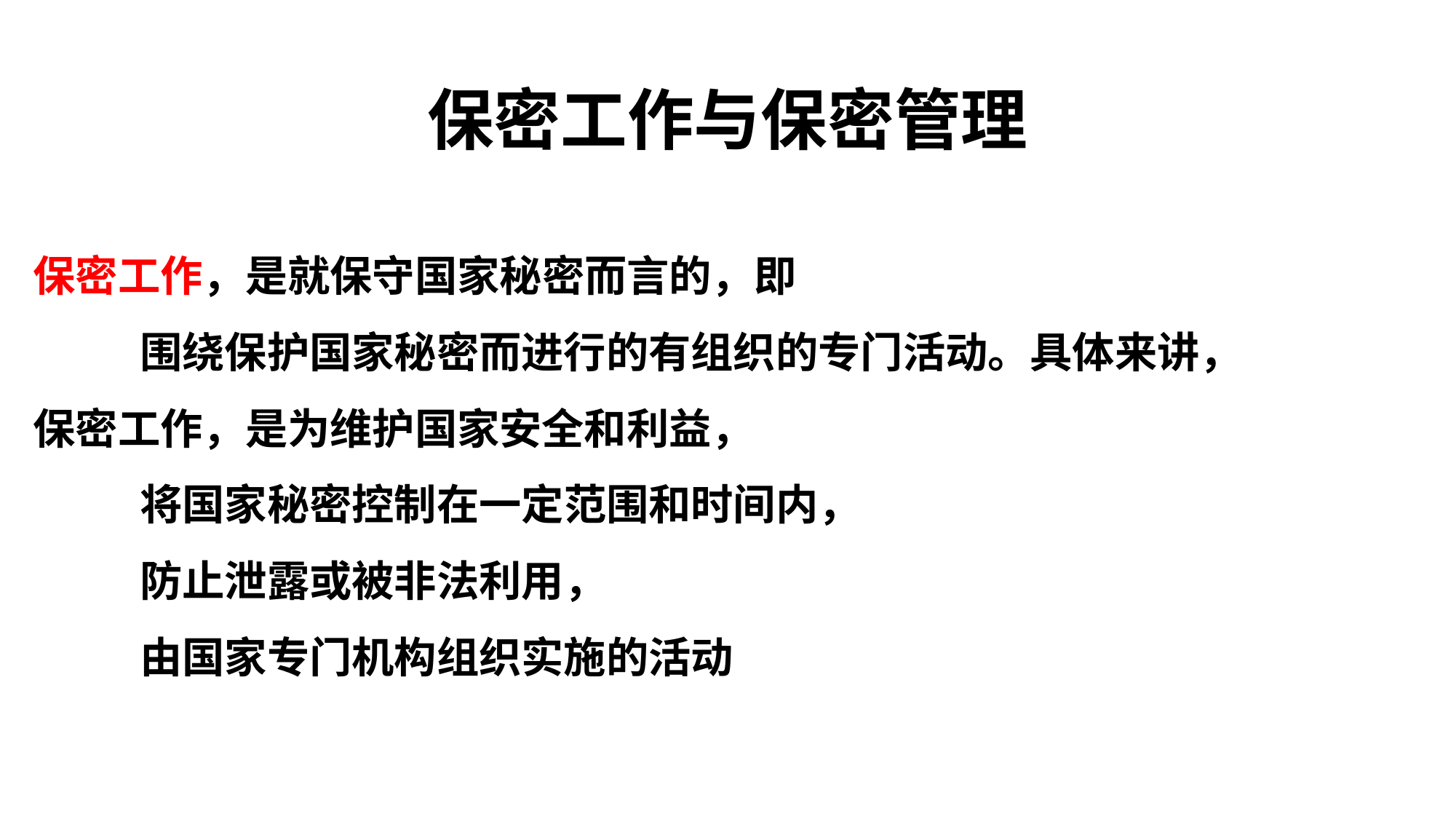

# 保密工作与保密管理
保密工作，是就保守国家秘密而言的，即
          围绕保护国家秘密而进行的有组织的专门活动。具体来讲，
保密工作，是为维护国家安全和利益，
          将国家秘密控制在一定范围和时间内，
          防止泄露或被非法利用，
          由国家专门机构组织实施的活动